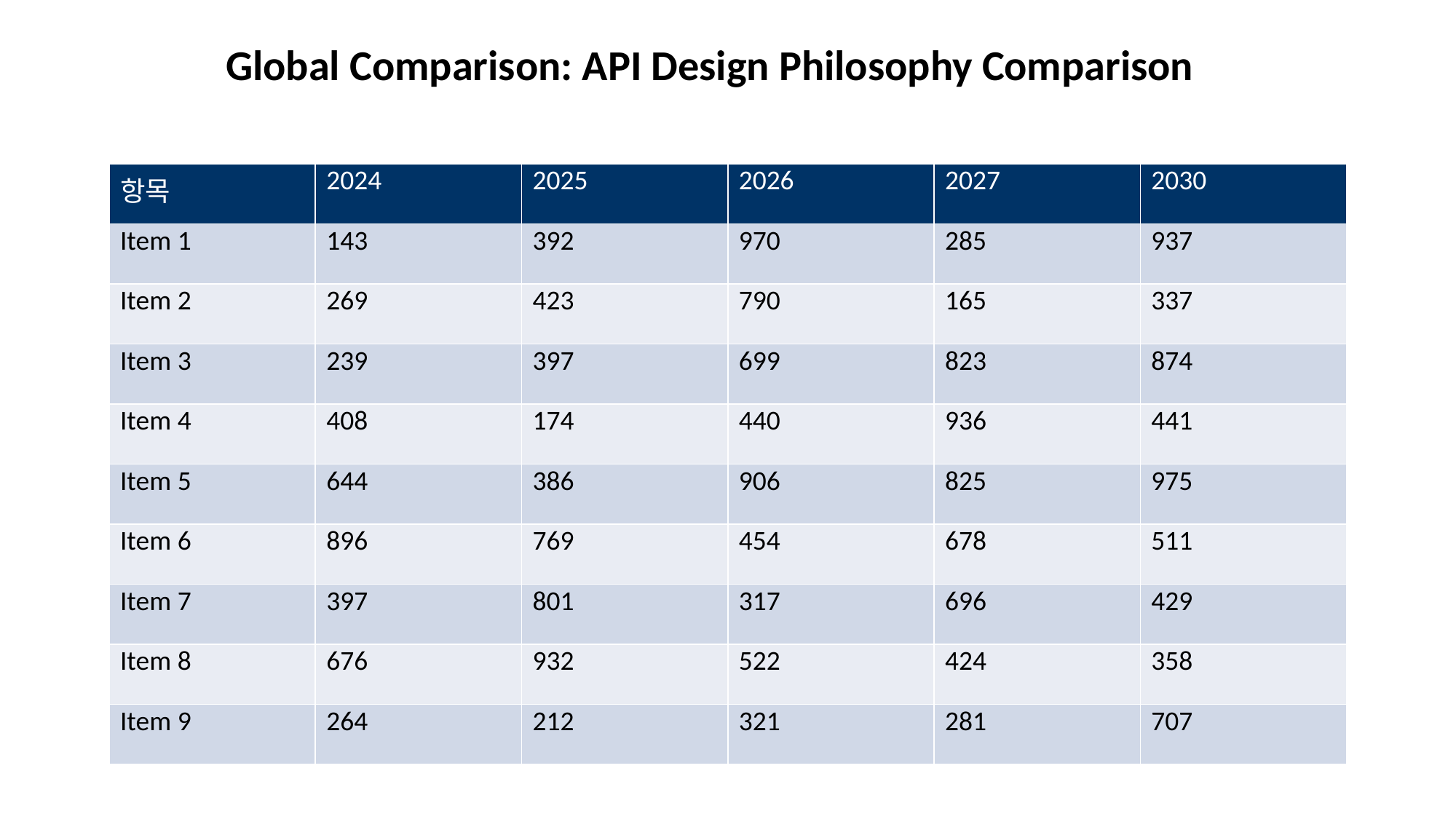

Global Comparison: API Design Philosophy Comparison
#
| 항목 | 2024 | 2025 | 2026 | 2027 | 2030 |
| --- | --- | --- | --- | --- | --- |
| Item 1 | 143 | 392 | 970 | 285 | 937 |
| Item 2 | 269 | 423 | 790 | 165 | 337 |
| Item 3 | 239 | 397 | 699 | 823 | 874 |
| Item 4 | 408 | 174 | 440 | 936 | 441 |
| Item 5 | 644 | 386 | 906 | 825 | 975 |
| Item 6 | 896 | 769 | 454 | 678 | 511 |
| Item 7 | 397 | 801 | 317 | 696 | 429 |
| Item 8 | 676 | 932 | 522 | 424 | 358 |
| Item 9 | 264 | 212 | 321 | 281 | 707 |